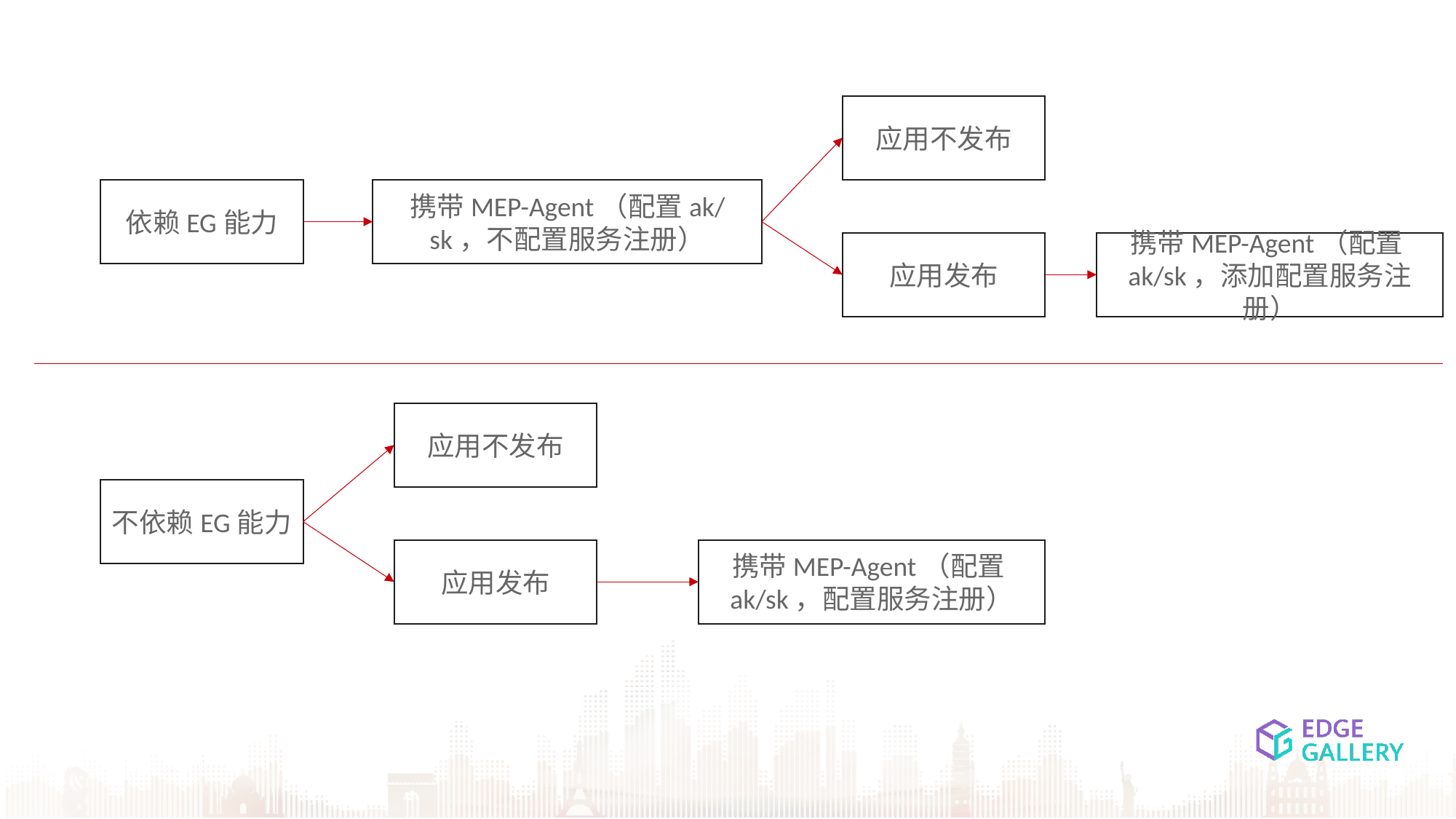

应用不发布
携带MEP-Agent（配置ak/sk，不配置服务注册）
依赖EG能力
携带MEP-Agent（配置ak/sk，添加配置服务注册）
应用发布
应用不发布
不依赖EG能力
应用发布
携带MEP-Agent（配置ak/sk，配置服务注册）